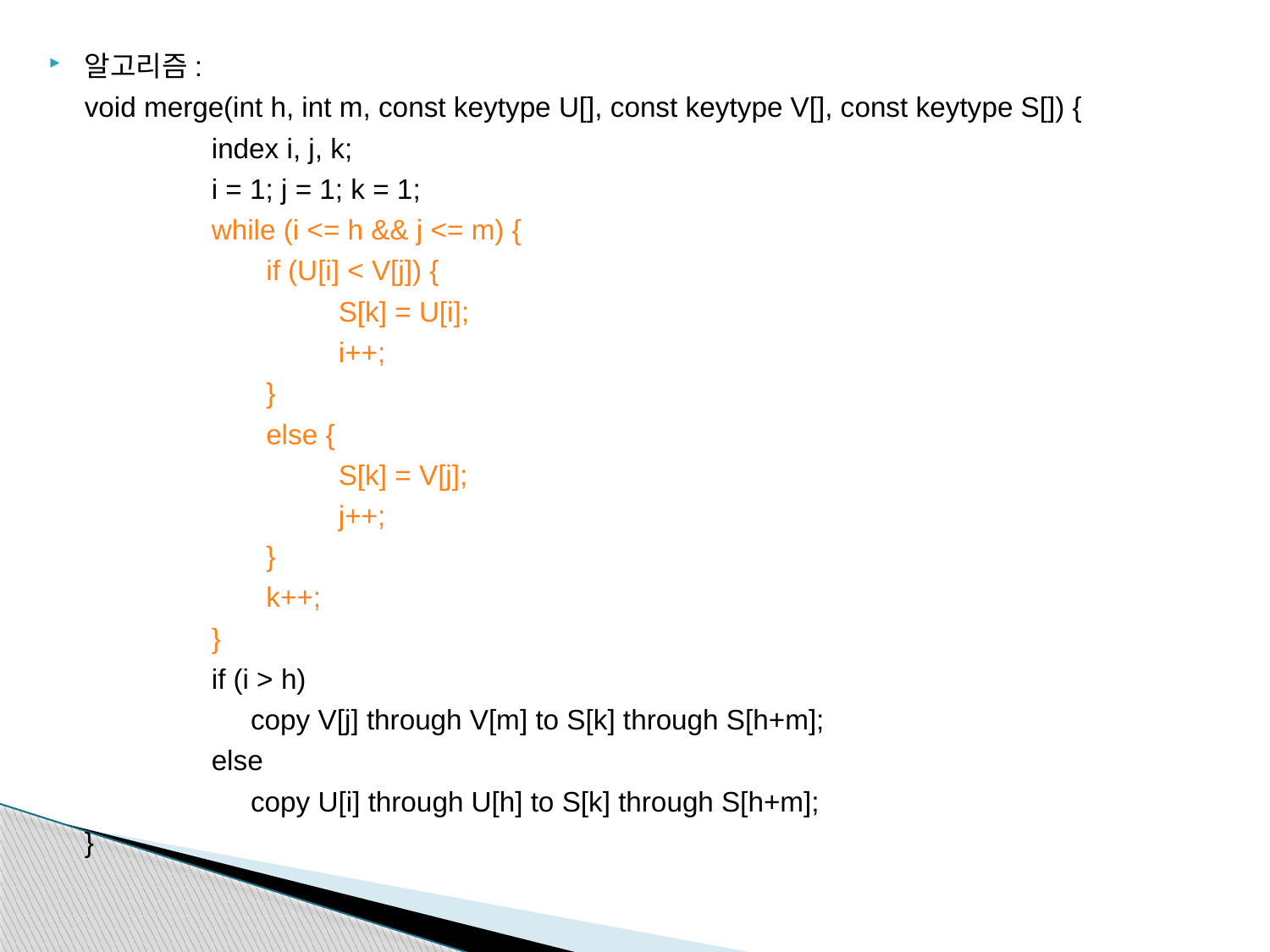

알고리즘:
	void merge(int h, int m, const keytype U[], const keytype V[], const keytype S[]) {
		index i, j, k;
		i = 1; j = 1; k = 1;
		while (i <= h && j <= m) {
		       if (U[i] < V[j]) {
			S[k] = U[i];
			i++;
		       }
		       else {
			S[k] = V[j];
			j++;
		       }
		       k++;
		}
		if (i > h)
		     copy V[j] through V[m] to S[k] through S[h+m];
		else
		     copy U[i] through U[h] to S[k] through S[h+m];
	}